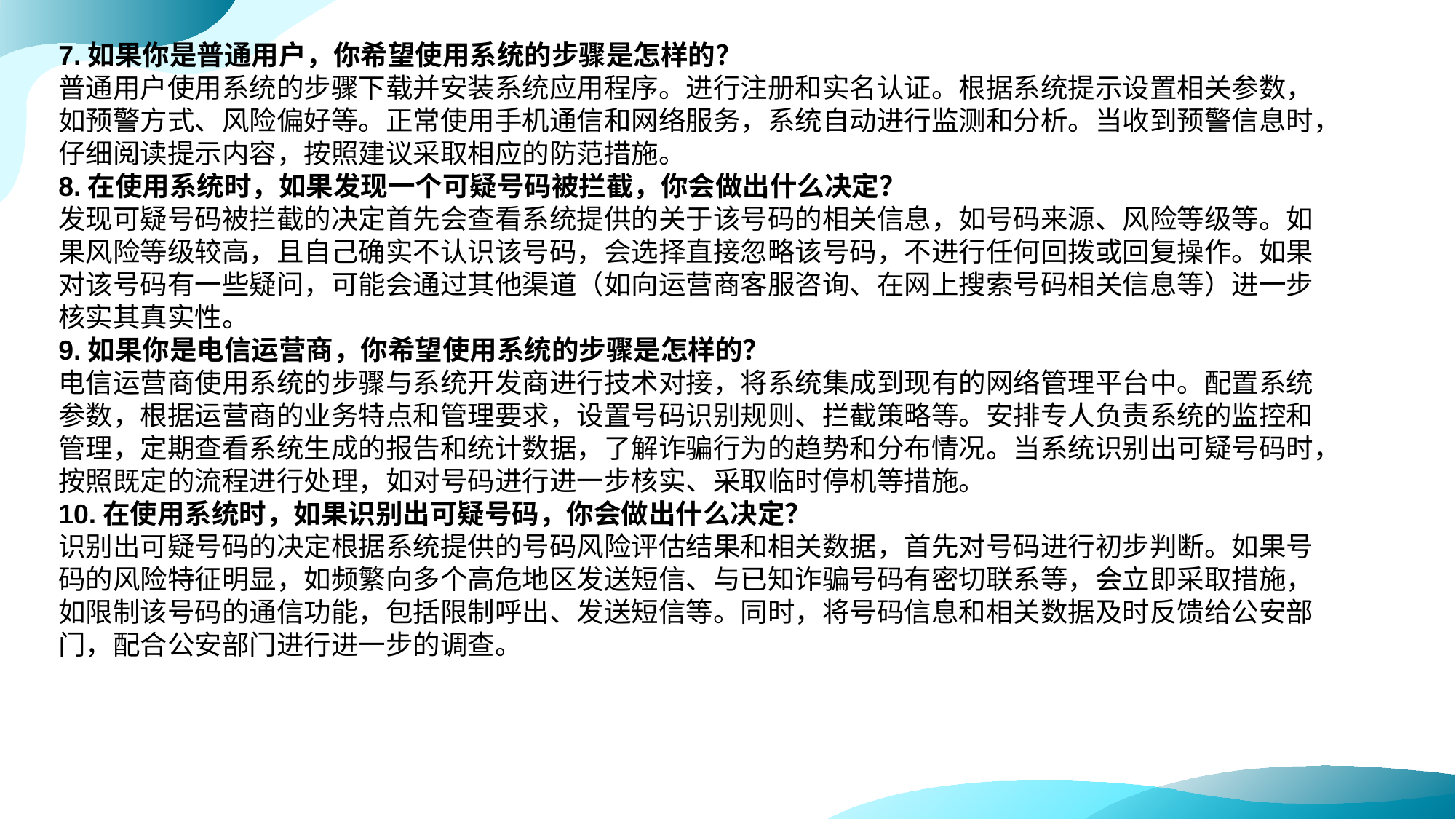

7.如果你是普通用户，你希望使用系统的步骤是怎样的？
普通用户使用系统的步骤下载并安装系统应用程序。进行注册和实名认证。根据系统提示设置相关参数，如预警方式、风险偏好等。正常使用手机通信和网络服务，系统自动进行监测和分析。当收到预警信息时，仔细阅读提示内容，按照建议采取相应的防范措施。
8.在使用系统时，如果发现一个可疑号码被拦截，你会做出什么决定？
发现可疑号码被拦截的决定首先会查看系统提供的关于该号码的相关信息，如号码来源、风险等级等。如果风险等级较高，且自己确实不认识该号码，会选择直接忽略该号码，不进行任何回拨或回复操作。如果对该号码有一些疑问，可能会通过其他渠道（如向运营商客服咨询、在网上搜索号码相关信息等）进一步核实其真实性。
9.如果你是电信运营商，你希望使用系统的步骤是怎样的？
电信运营商使用系统的步骤与系统开发商进行技术对接，将系统集成到现有的网络管理平台中。配置系统参数，根据运营商的业务特点和管理要求，设置号码识别规则、拦截策略等。安排专人负责系统的监控和管理，定期查看系统生成的报告和统计数据，了解诈骗行为的趋势和分布情况。当系统识别出可疑号码时，按照既定的流程进行处理，如对号码进行进一步核实、采取临时停机等措施。
10.在使用系统时，如果识别出可疑号码，你会做出什么决定？
识别出可疑号码的决定根据系统提供的号码风险评估结果和相关数据，首先对号码进行初步判断。如果号码的风险特征明显，如频繁向多个高危地区发送短信、与已知诈骗号码有密切联系等，会立即采取措施，如限制该号码的通信功能，包括限制呼出、发送短信等。同时，将号码信息和相关数据及时反馈给公安部门，配合公安部门进行进一步的调查。